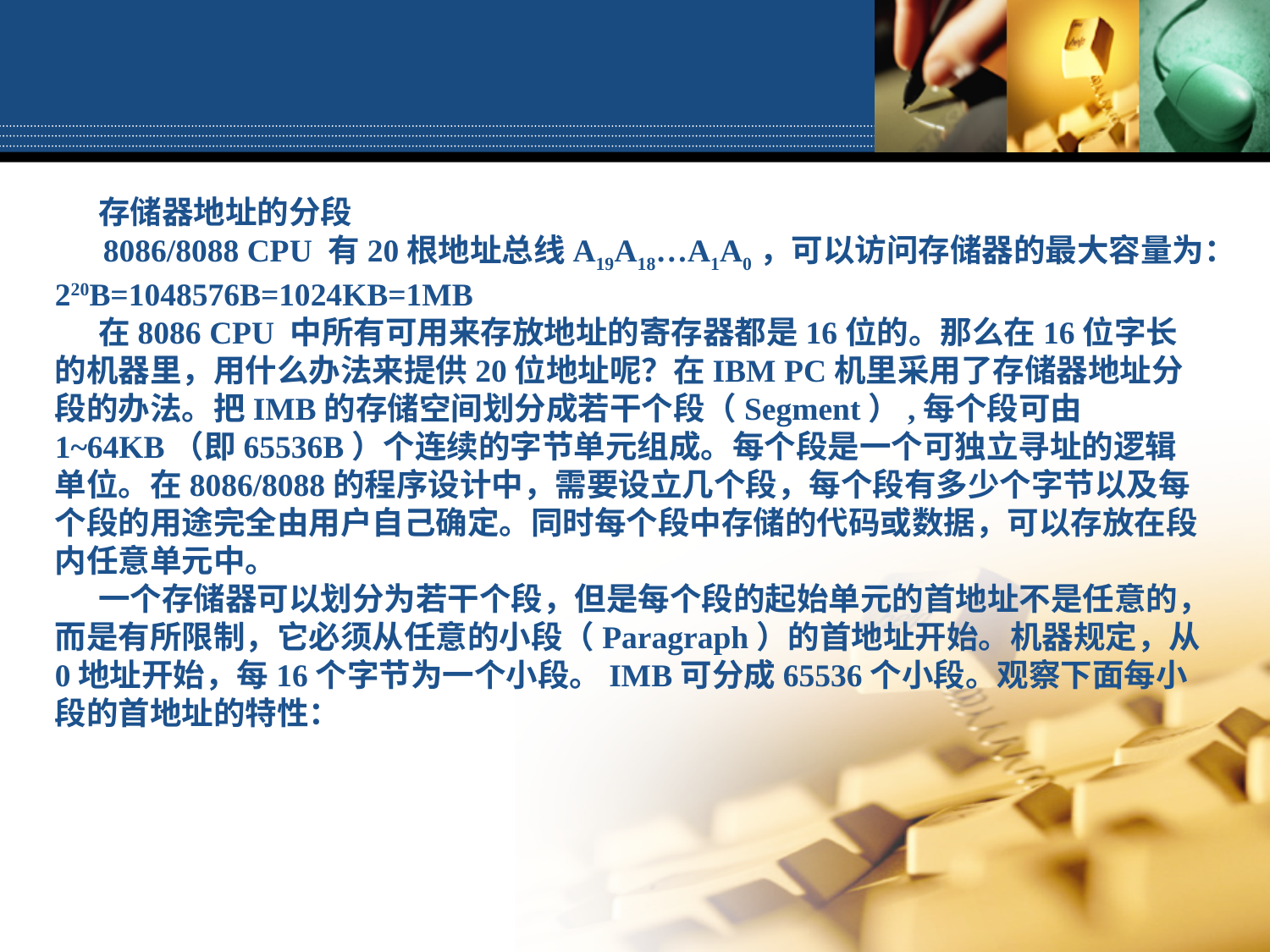

存储器地址的分段
      8086/8088 CPU 有20根地址总线A19A18…A1A0，可以访问存储器的最大容量为：220B=1048576B=1024KB=1MB
     在8086 CPU 中所有可用来存放地址的寄存器都是16位的。那么在16位字长的机器里，用什么办法来提供20位地址呢？在IBM PC机里采用了存储器地址分段的办法。把IMB的存储空间划分成若干个段（Segment）,每个段可由1~64KB（即65536B）个连续的字节单元组成。每个段是一个可独立寻址的逻辑单位。在8086/8088的程序设计中，需要设立几个段，每个段有多少个字节以及每个段的用途完全由用户自己确定。同时每个段中存储的代码或数据，可以存放在段内任意单元中。
     一个存储器可以划分为若干个段，但是每个段的起始单元的首地址不是任意的，而是有所限制，它必须从任意的小段（Paragraph）的首地址开始。机器规定，从0地址开始，每16个字节为一个小段。IMB可分成65536个小段。观察下面每小段的首地址的特性：